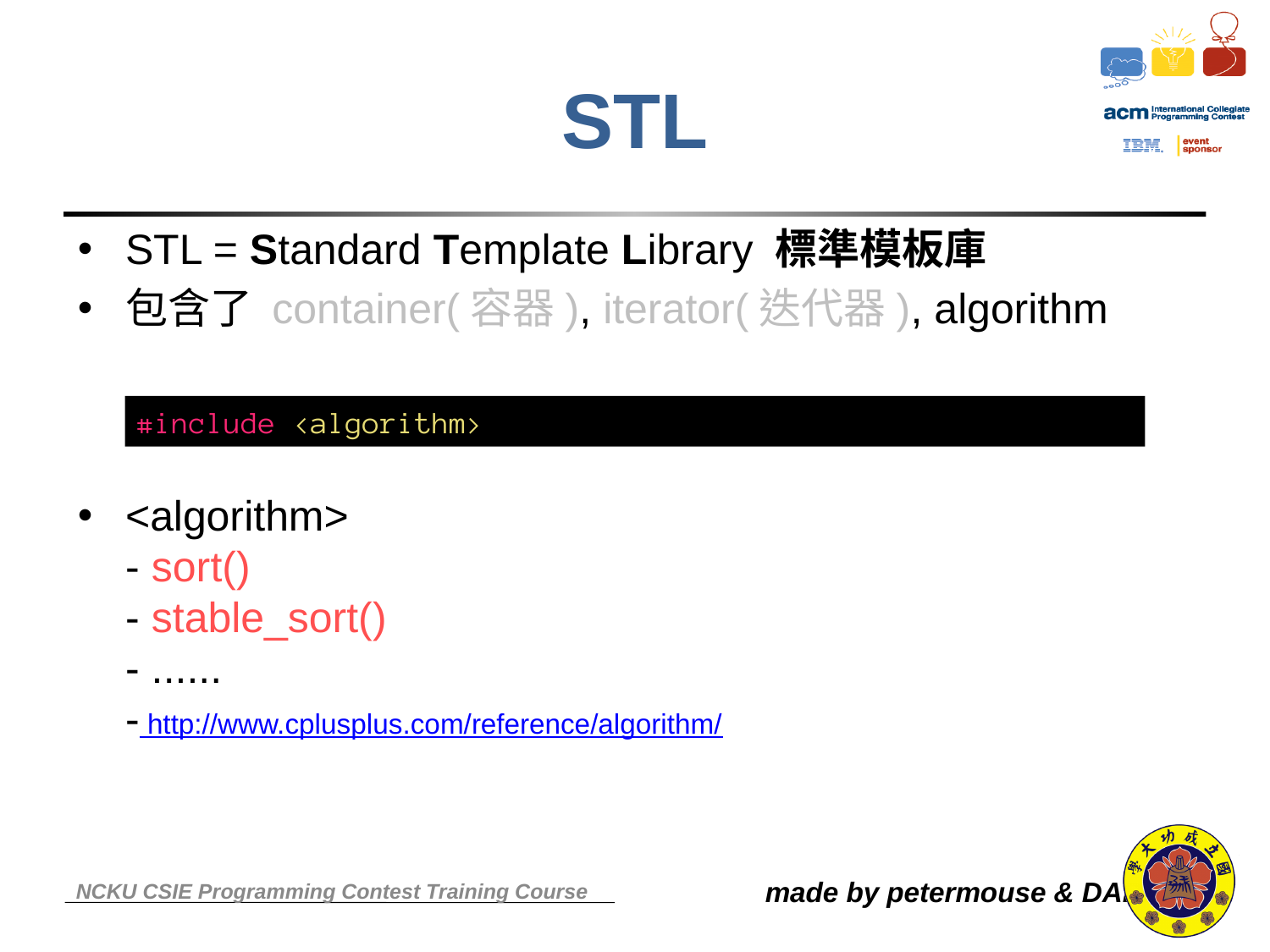

# STL
STL = Standard Template Library 標準模板庫
包含了 container(容器), iterator(迭代器), algorithm

<algorithm>
- sort()
- stable_sort()
- ......
- http://www.cplusplus.com/reference/algorithm/

#include <algorithm>